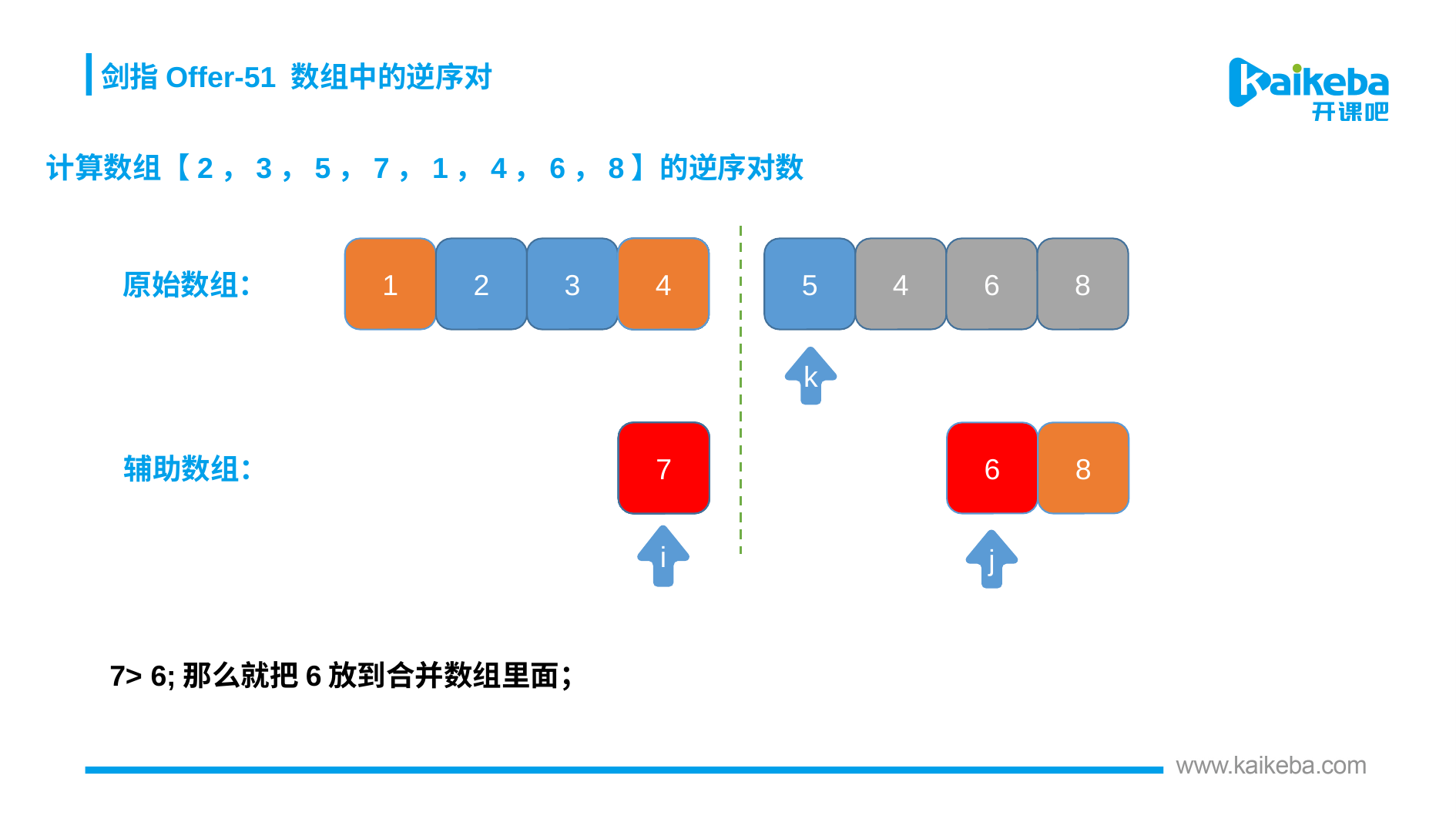

剑指Offer-51 数组中的逆序对
计算数组【2，3，5，7，1，4，6，8】的逆序对数
1
2
3

4
5
4
6
8
原始数组：
k

7
6
8
辅助数组：
i
j

7> 6;那么就把6放到合并数组里面；